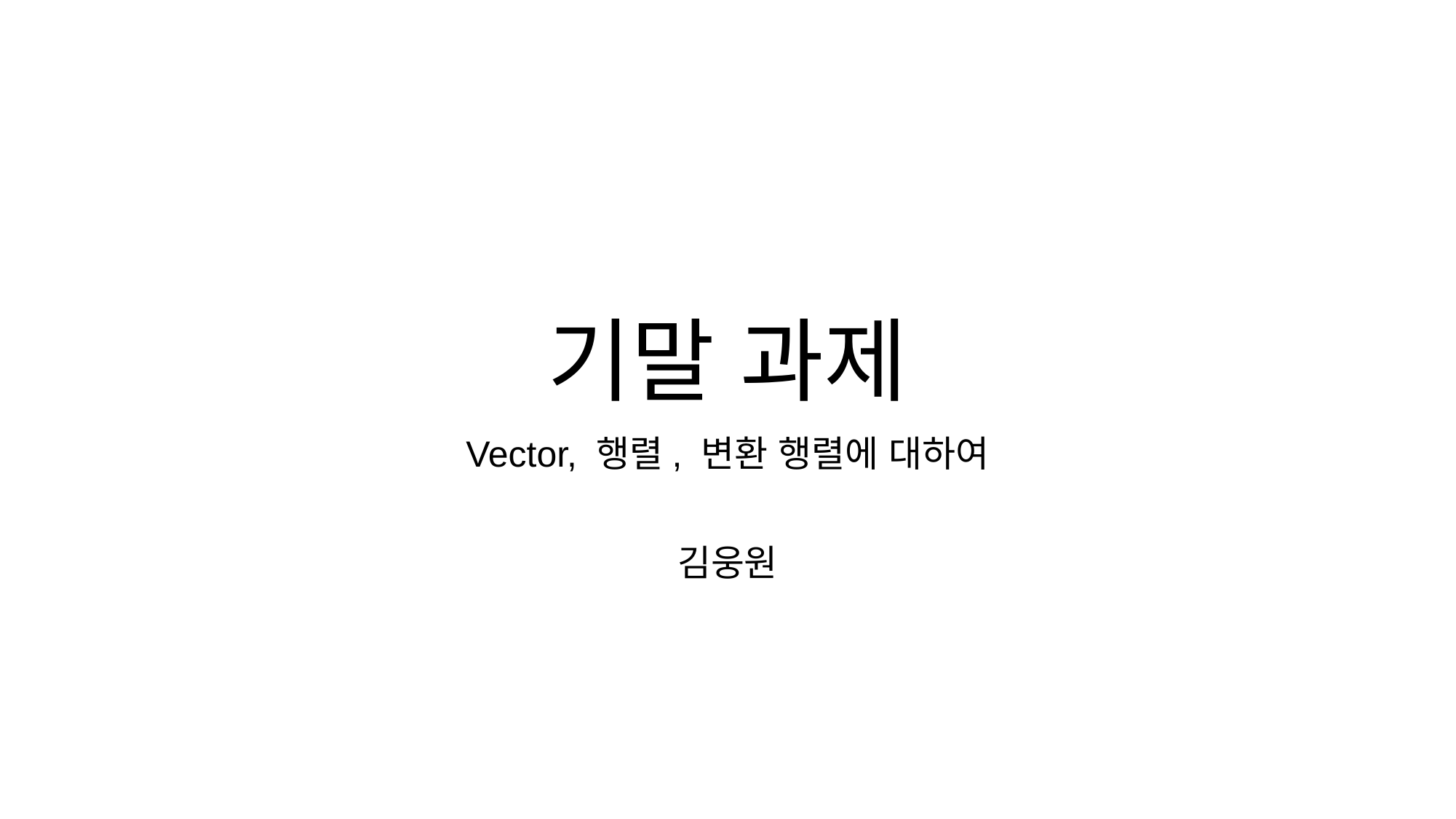

# 기말 과제
Vector, 행렬, 변환 행렬에 대하여

김웅원